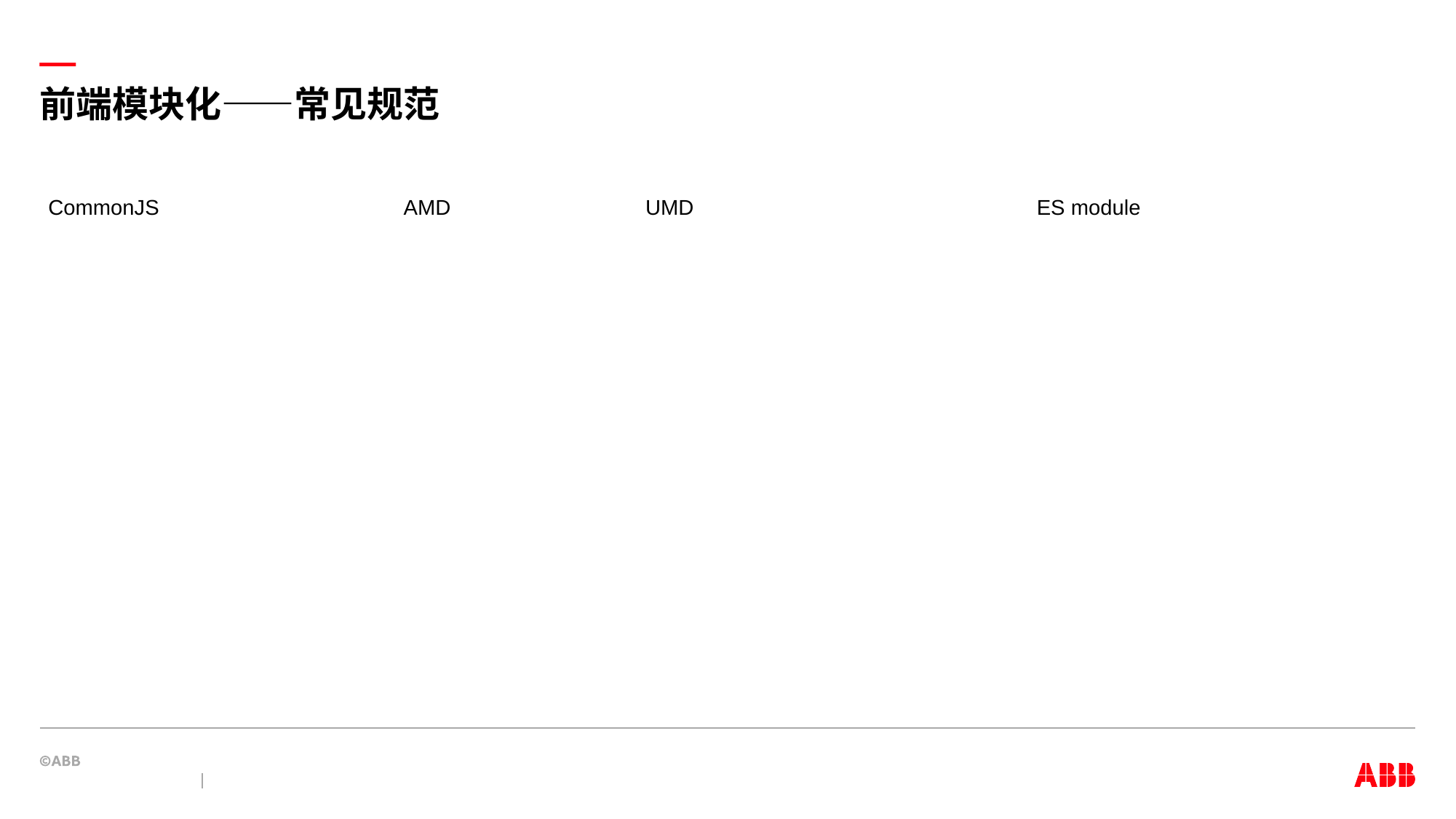

# 前端模块化——常见规范
CommonJS
AMD
UMD
ES module